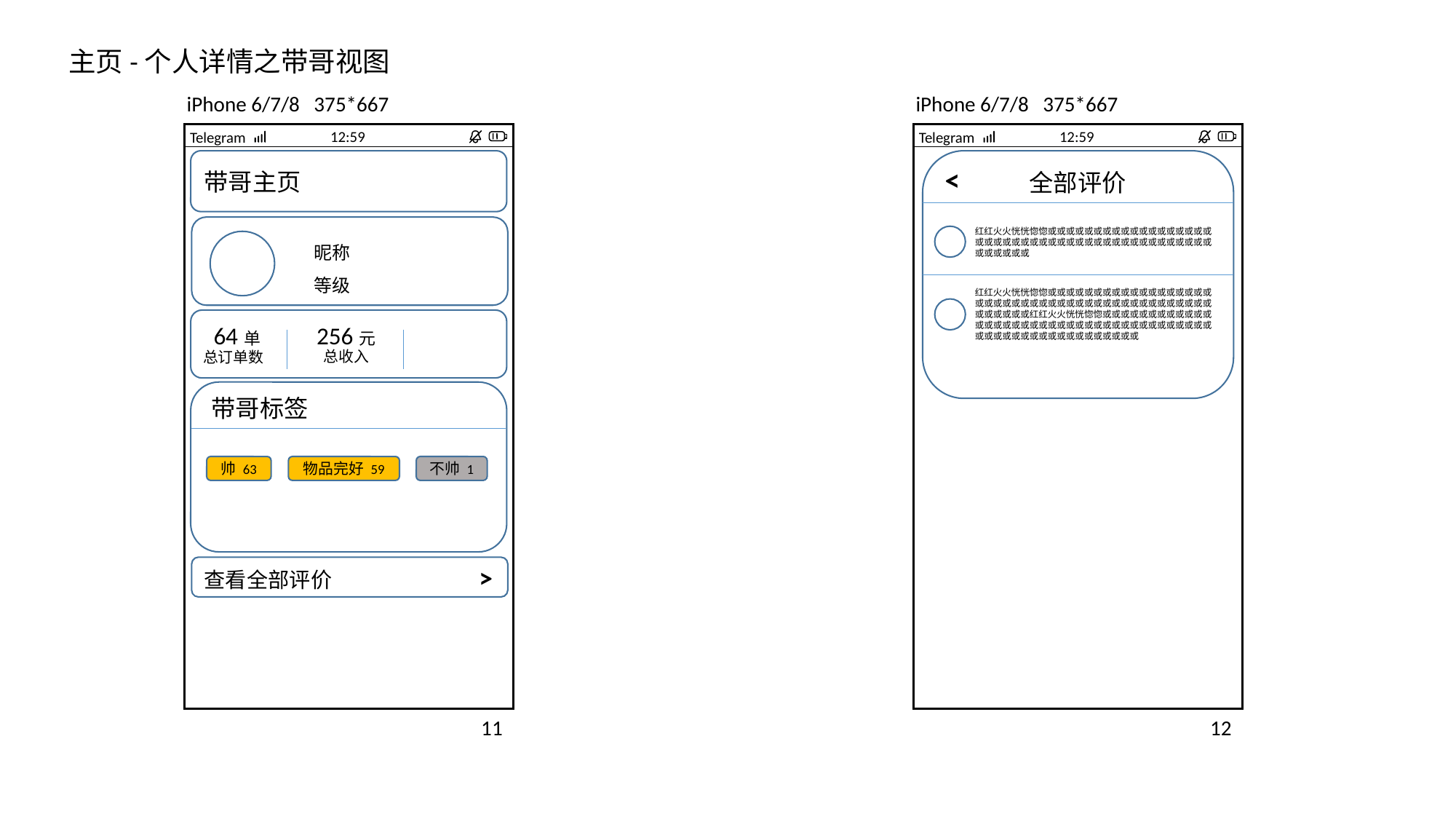

主页-个人详情之带哥视图
iPhone 6/7/8   375*667

11
12:59
Telegram

带哥主页

昵称
等级

64单
256元
总收入
总订单数

带哥标签
帅 63
物品完好 59
不帅 1
查看全部评价                              >
iPhone 6/7/8   375*667

12
12:59
Telegram

<
全部评价
红红火火恍恍惚惚或或或或或或或或或或或或或或或或或或或或或或或或或或或或或或或或或或或或或或或或或或或或或或或或或或

红红火火恍恍惚惚或或或或或或或或或或或或或或或或或或或或或或或或或或或或或或或或或或或或或或或或或或或或或或或或或或红红火火恍恍惚惚或或或或或或或或或或或或或或或或或或或或或或或或或或或或或或或或或或或或或或或或或或或或或或或或或或或或或或或或